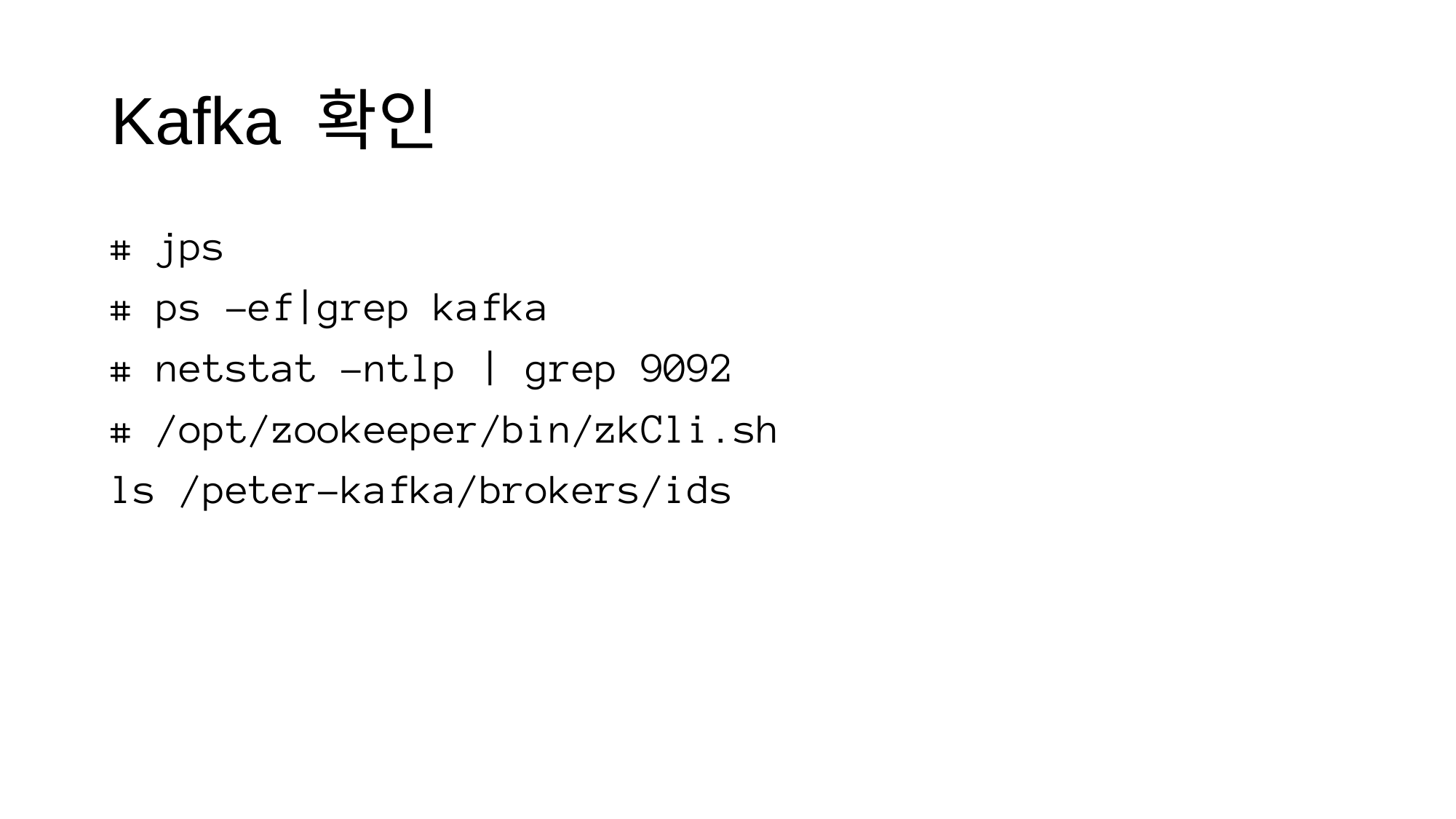

# Kafka 확인
# jps
# ps -ef|grep kafka
# netstat -ntlp | grep 9092
# /opt/zookeeper/bin/zkCli.sh
ls /peter-kafka/brokers/ids